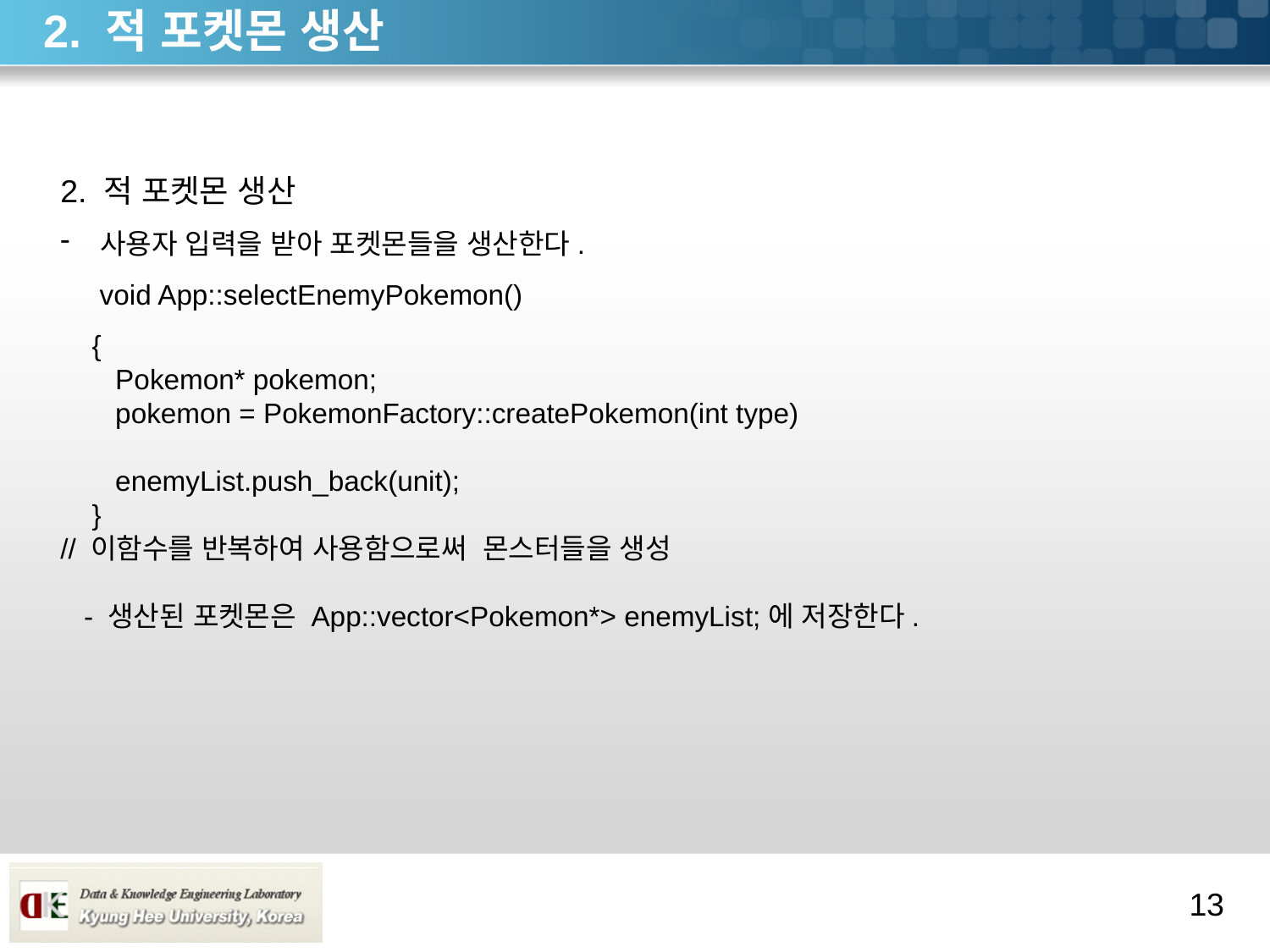

# 2. 적 포켓몬 생산
2. 적 포켓몬 생산
사용자 입력을 받아 포켓몬들을 생산한다.
     void App::selectEnemyPokemon()
    {
       Pokemon* pokemon;
       pokemon = PokemonFactory::createPokemon(int type)

       enemyList.push_back(unit);
    }
// 이함수를 반복하여 사용함으로써  몬스터들을 생성

   - 생산된 포켓몬은 App::vector<Pokemon*> enemyList;에 저장한다.